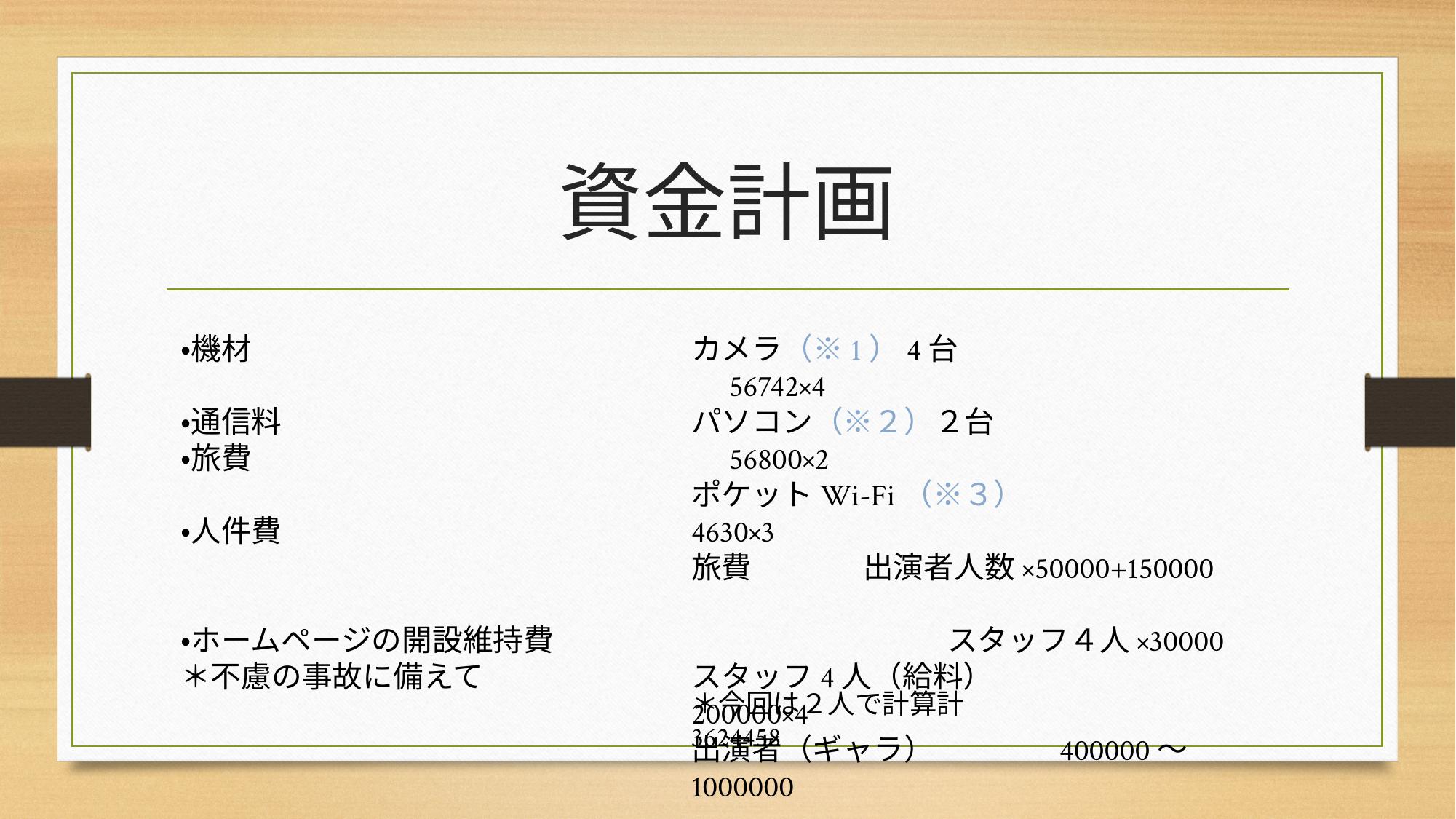

# 資金計画
・機材

・通信料
・旅費

・人件費

・ホームページの開設維持費
＊不慮の事故に備えて
カメラ（※1）4台　　    　　 　　　    　56742×4
パソコン（※２）２台　　 　　    　　　56800×2
ポケットWi-Fi（※３）                      4630×3
旅費　            出演者人数×50000+150000
                                     スタッフ４人×30000
スタッフ4人（給料）                      200000×4
出演者（ギャラ）　             400000～1000000

ホームページ作成 (※4)          　　  1500000
＊今回は２人で計算計　　　　　             3624458